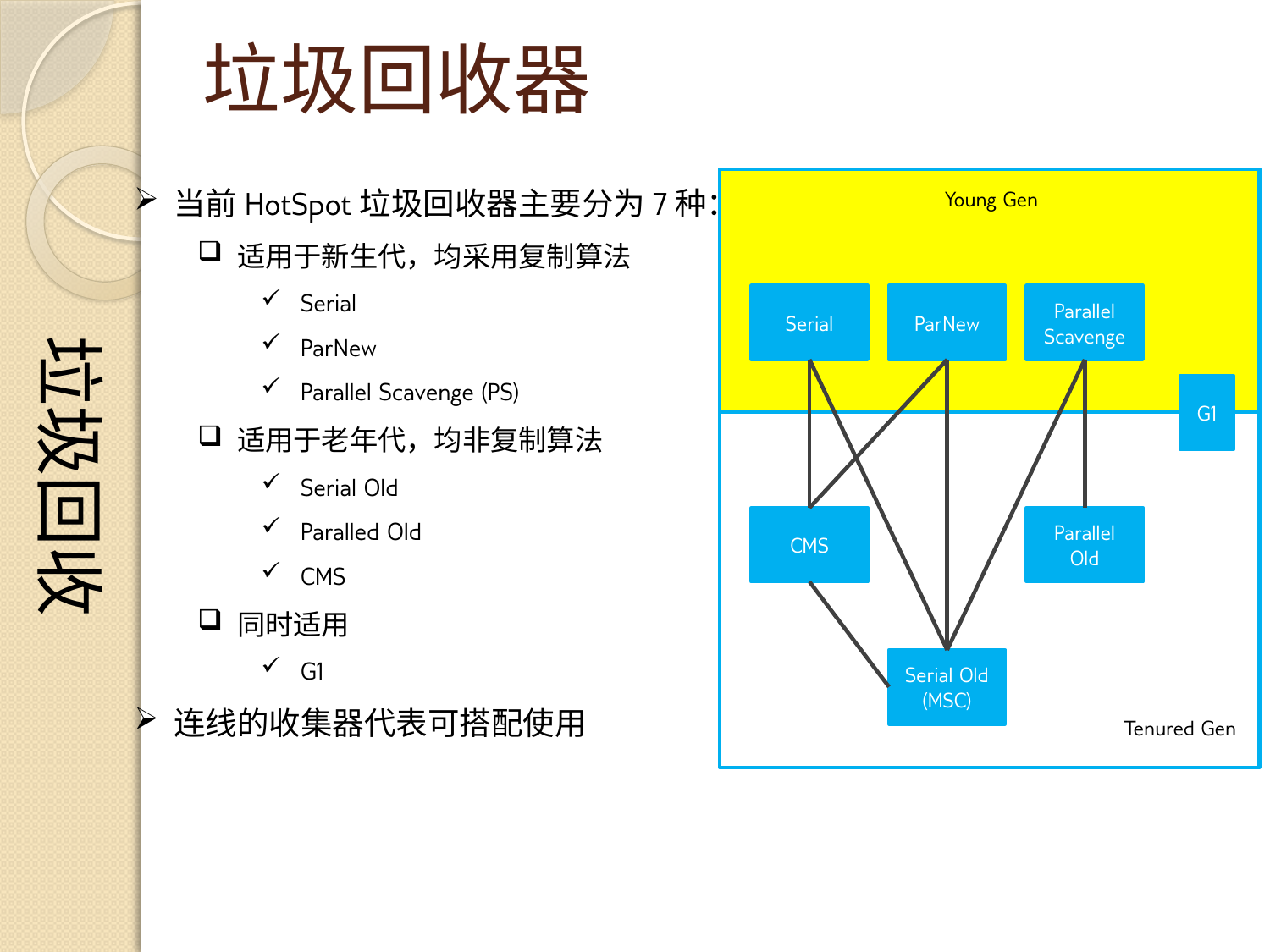

垃圾回收
# 垃圾回收器
当前HotSpot垃圾回收器主要分为7种：
适用于新生代，均采用复制算法
Serial
ParNew
Parallel Scavenge (PS)
适用于老年代，均非复制算法
Serial Old
Paralled Old
CMS
同时适用
G1
连线的收集器代表可搭配使用

Young Gen
Serial
ParNew
Parallel
Scavenge
G1
CMS
Parallel Old
Serial Old
(MSC)
Tenured Gen